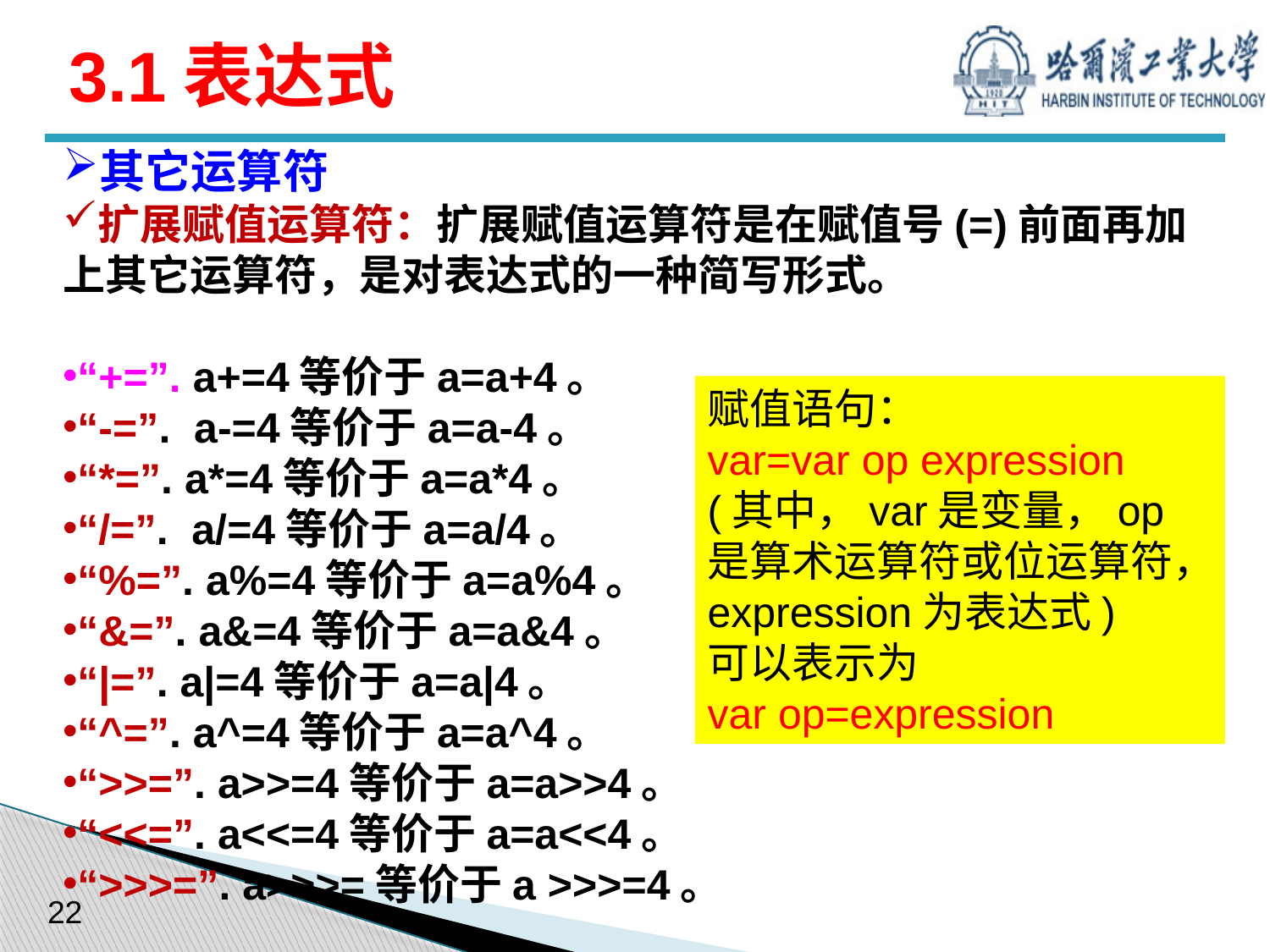

# 3.1表达式
其它运算符
扩展赋值运算符：扩展赋值运算符是在赋值号(=)前面再加上其它运算符，是对表达式的一种简写形式。

“+=”. a+=4等价于a=a+4。
“-=”.  a-=4等价于a=a-4。
“*=”. a*=4等价于a=a*4。
“/=”.  a/=4等价于a=a/4。
“%=”. a%=4等价于a=a%4。
“&=”. a&=4等价于a=a&4。
“|=”. a|=4等价于a=a|4。
“^=”. a^=4等价于a=a^4。
“>>=”. a>>=4等价于a=a>>4。
“<<=”. a<<=4等价于a=a<<4。
“>>>=”. a>>>=等价于a >>>=4。
赋值语句：
var=var op expression
(其中，var是变量，op是算术运算符或位运算符，expression为表达式)
可以表示为
var op=expression